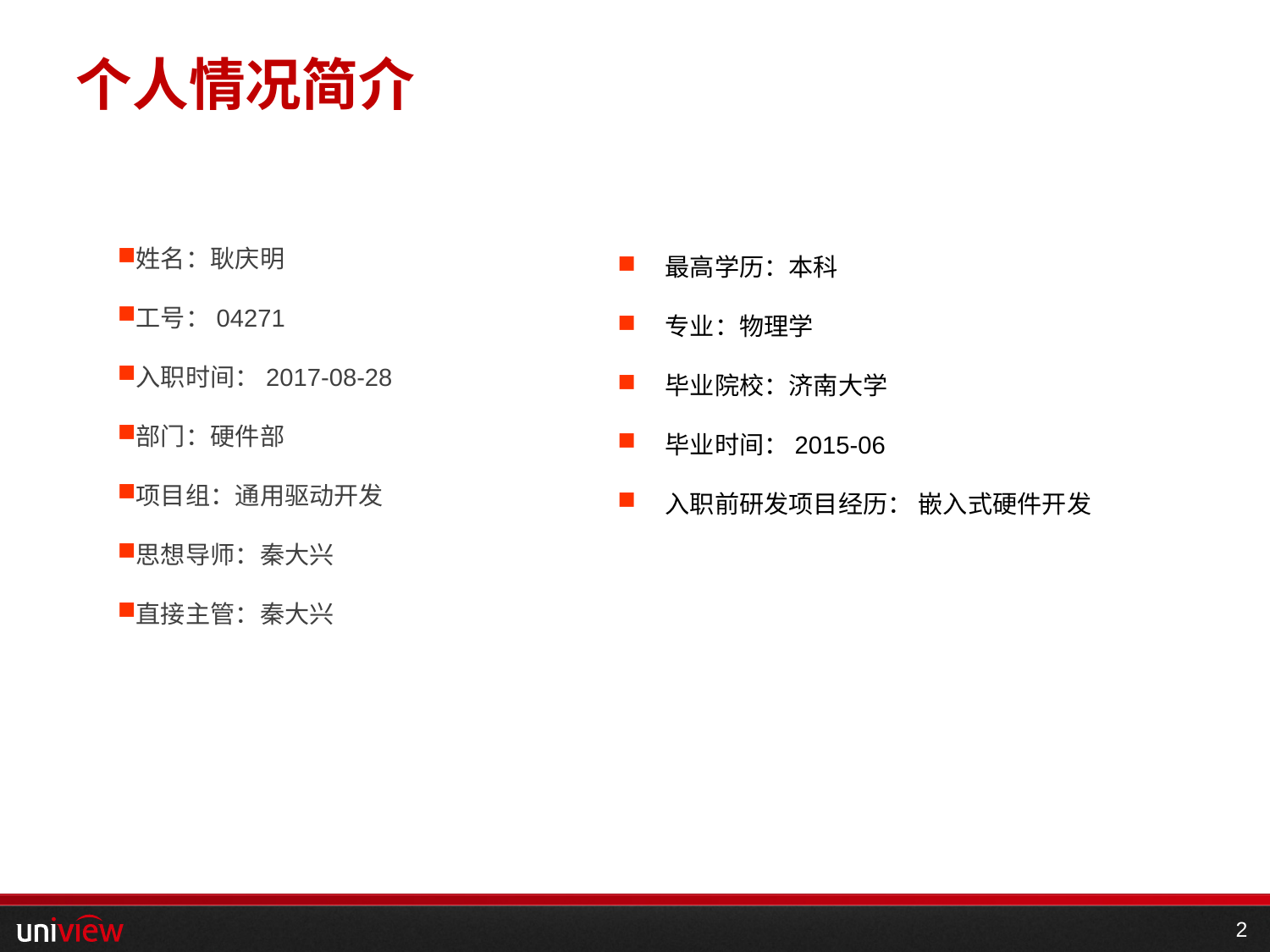

# 个人情况简介
姓名：耿庆明
工号：04271
入职时间：2017-08-28
部门：硬件部
项目组：通用驱动开发
思想导师：秦大兴
直接主管：秦大兴
最高学历：本科
专业：物理学
毕业院校：济南大学
毕业时间：2015-06
入职前研发项目经历： 嵌入式硬件开发